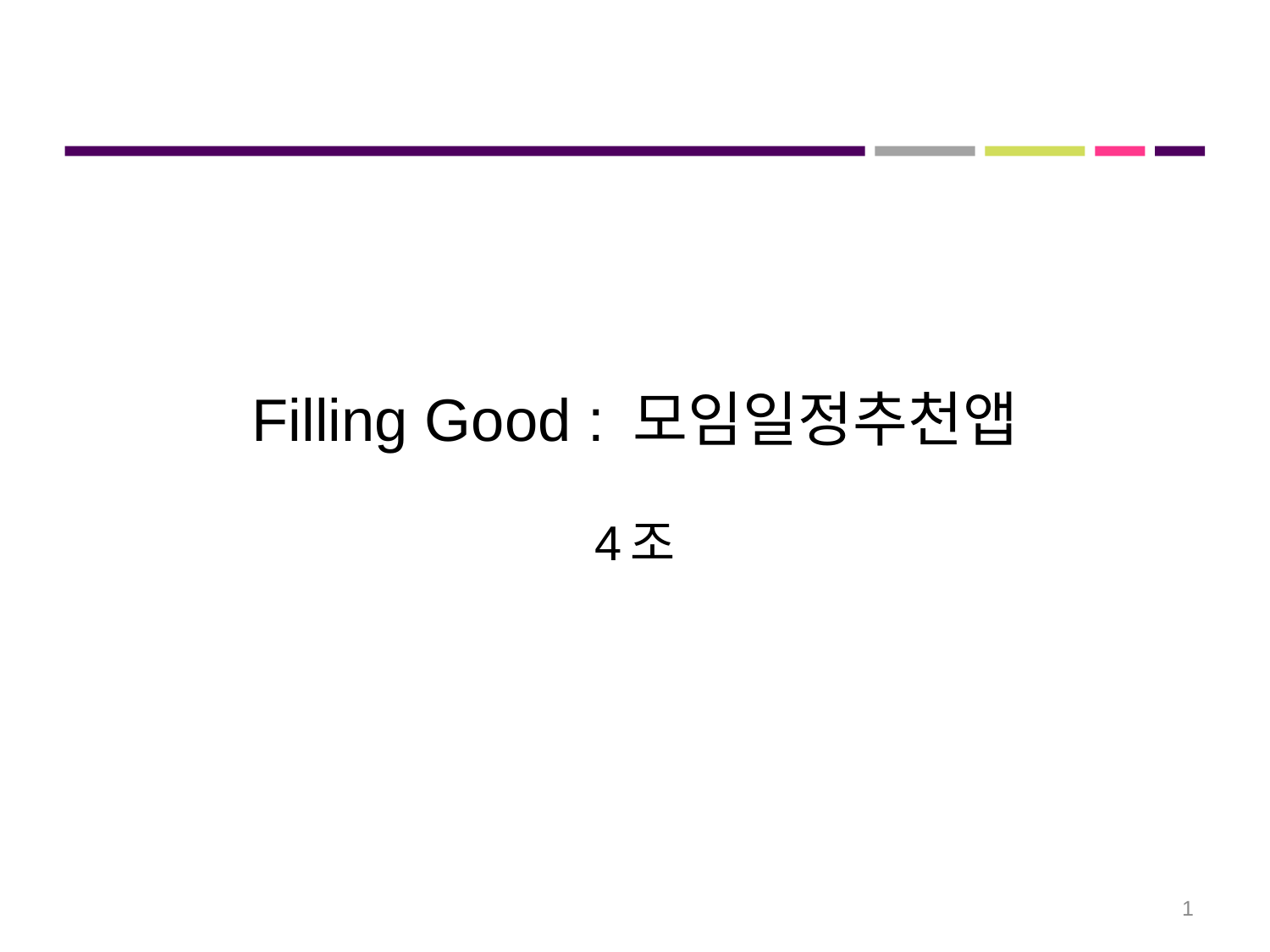

# Filling Good : 모임일정추천앱 4조
1